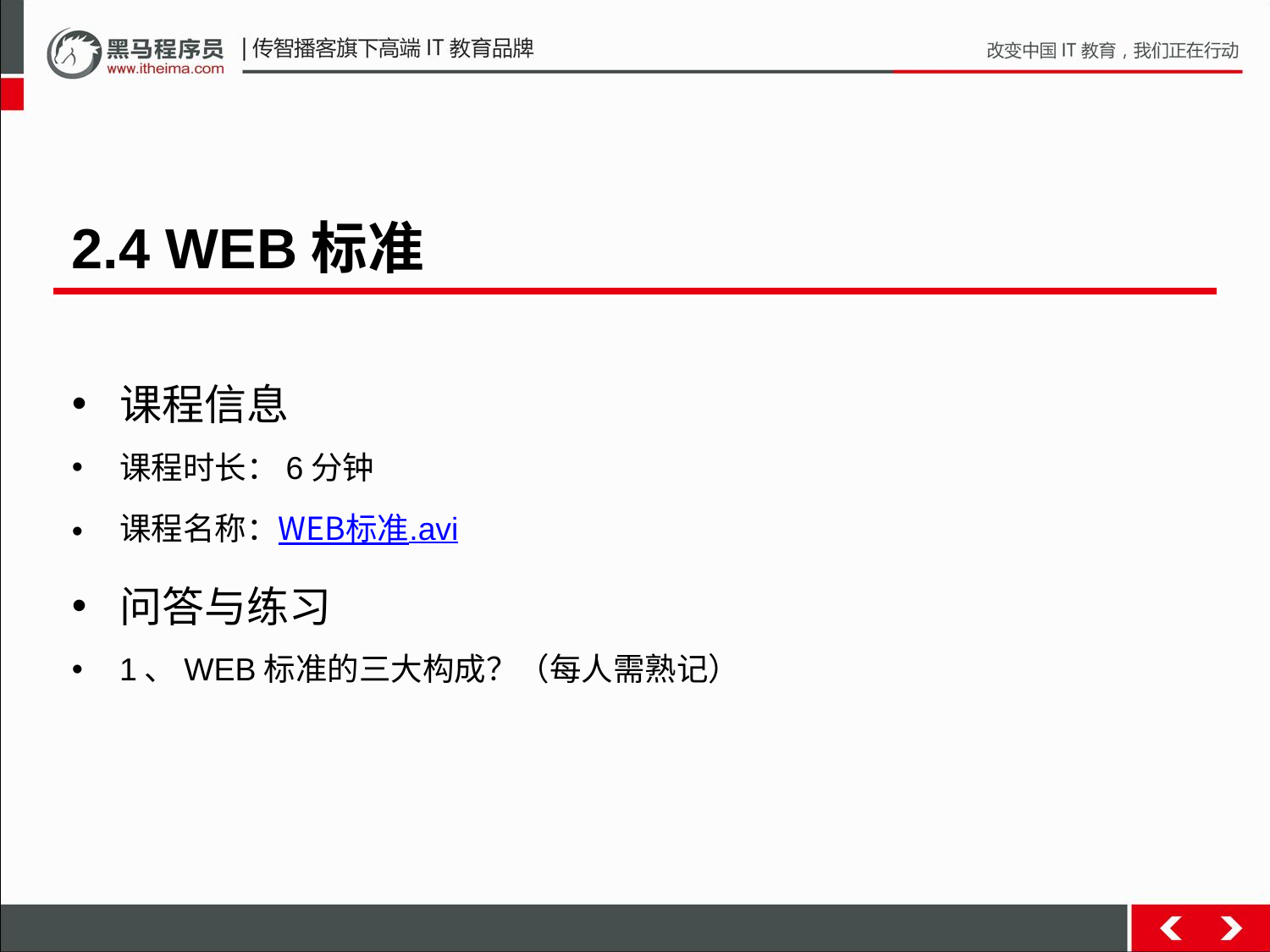

2.4 WEB标准
课程信息
课程时长：6分钟
课程名称：WEB标准.avi
问答与练习
1、WEB标准的三大构成？（每人需熟记）